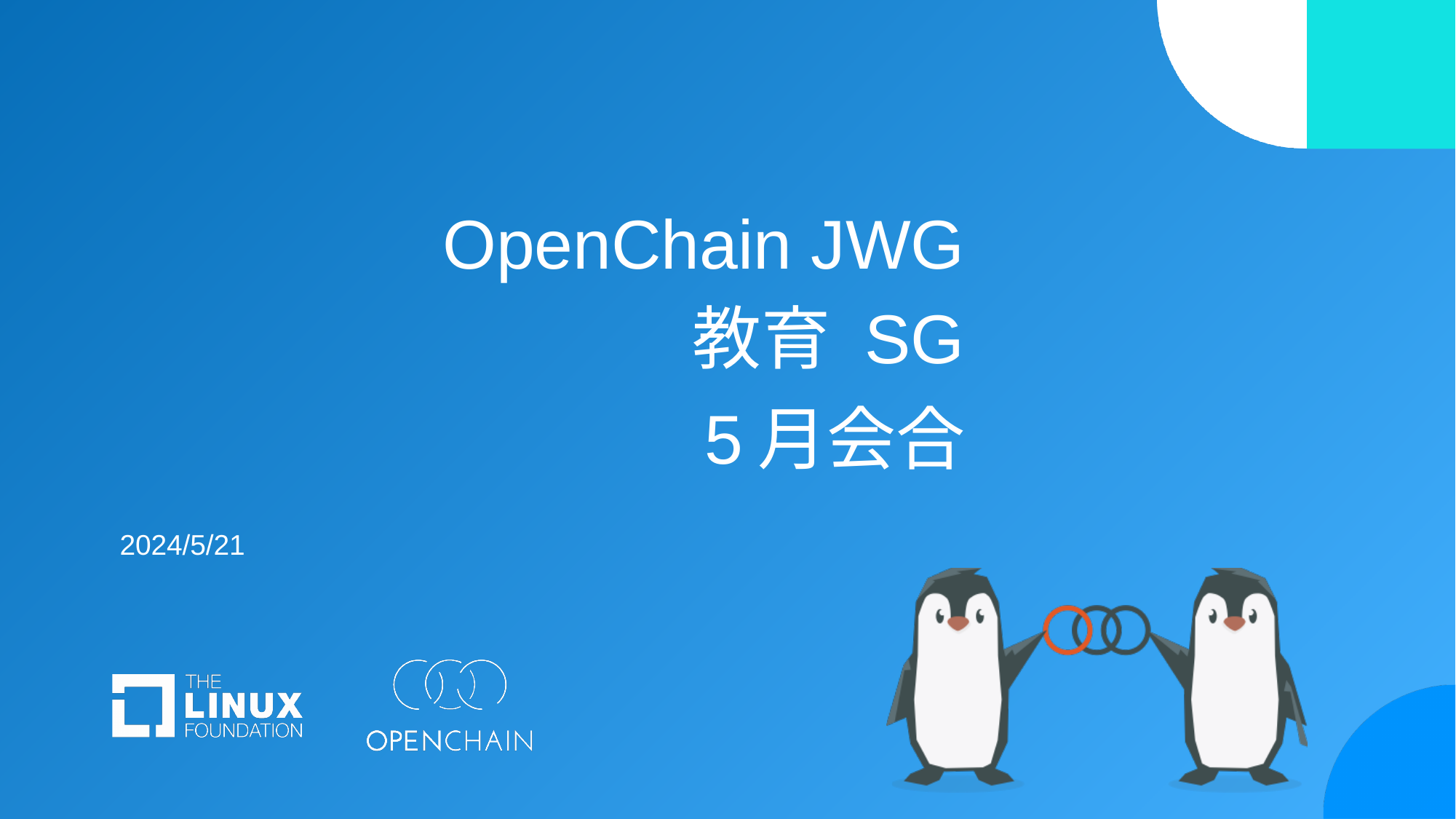

# OpenChain JWG 教育 SG 5月会合
2024/5/21